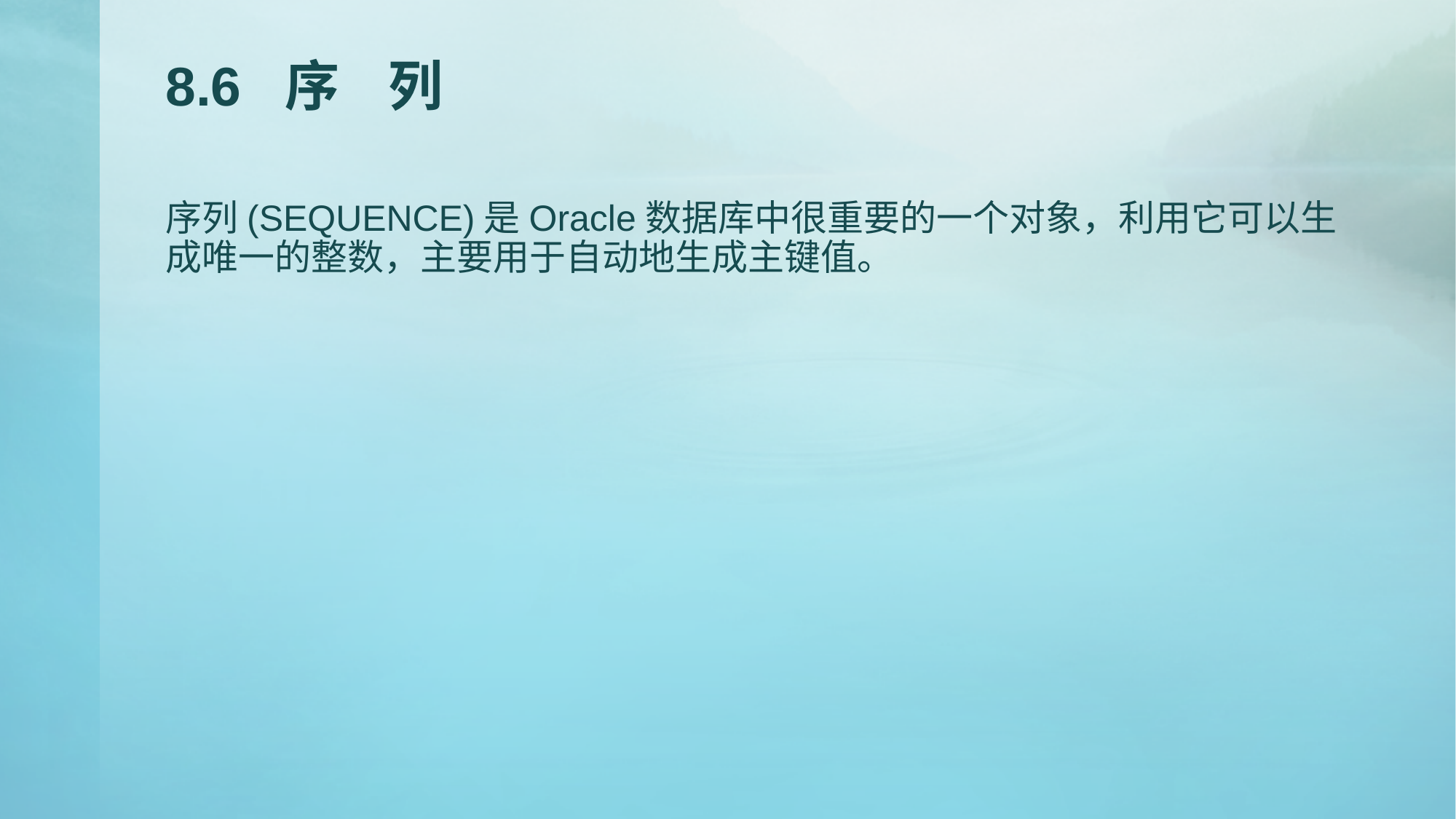

# 8.6  序    列
序列(SEQUENCE)是Oracle数据库中很重要的一个对象，利用它可以生成唯一的整数，主要用于自动地生成主键值。